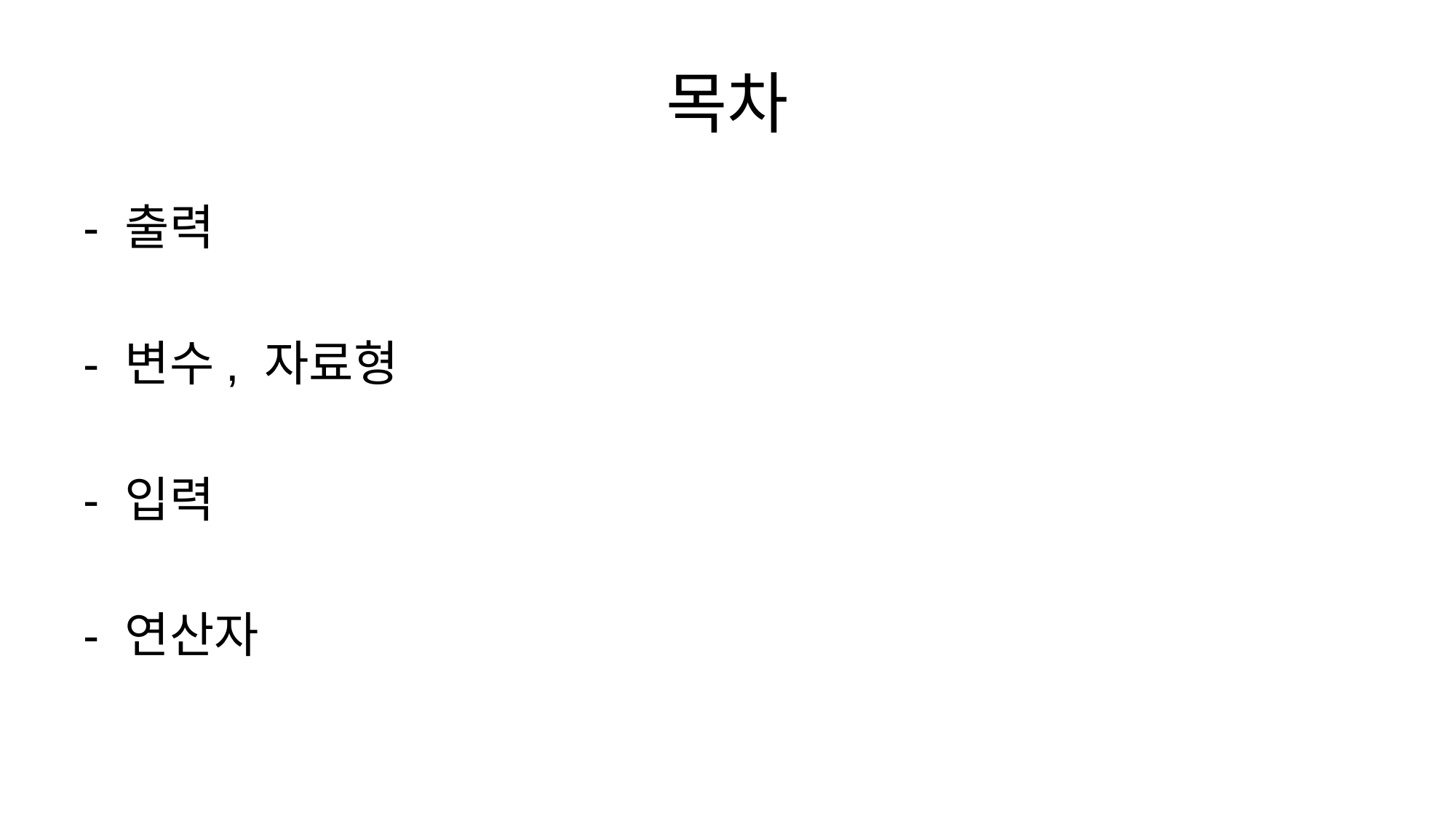

# 목차
- 출력

- 변수, 자료형

- 입력

- 연산자